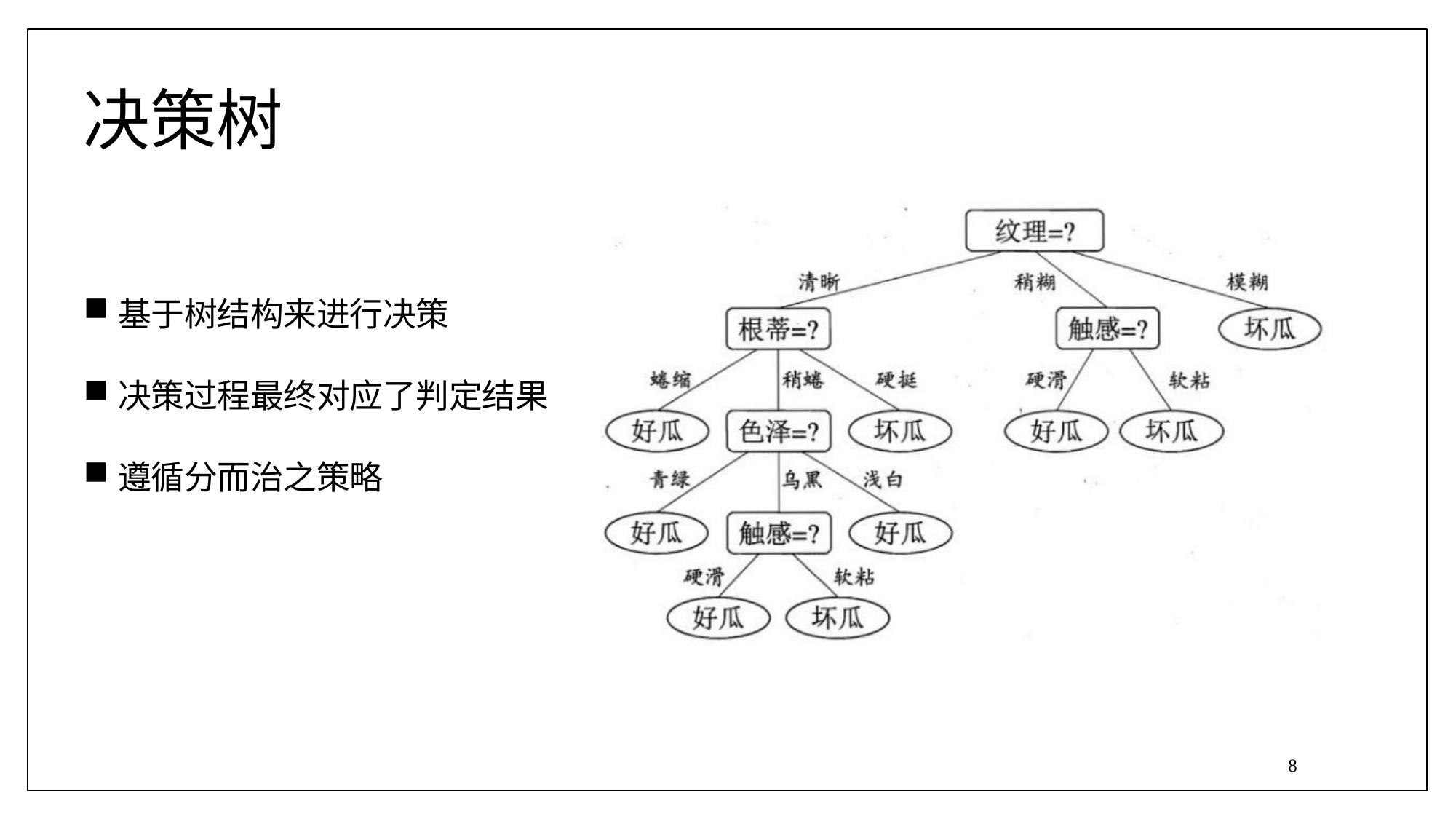

# 决策树

基于树结构来进行决策

决策过程最终对应了判定结果

遵循分而治之策略
8